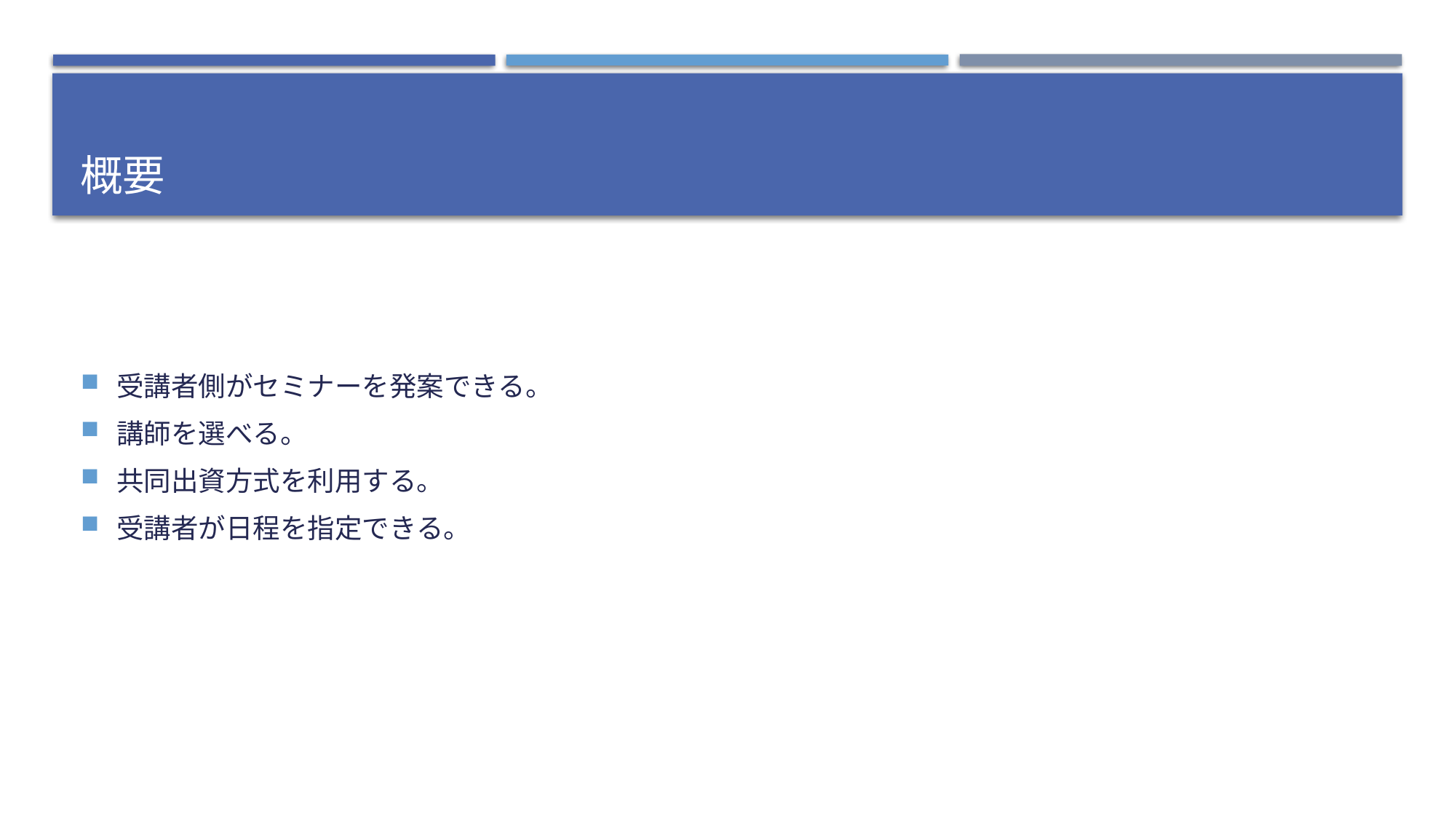

# 概要
受講者側がセミナーを発案できる。
講師を選べる。
共同出資方式を利用する。
受講者が日程を指定できる。